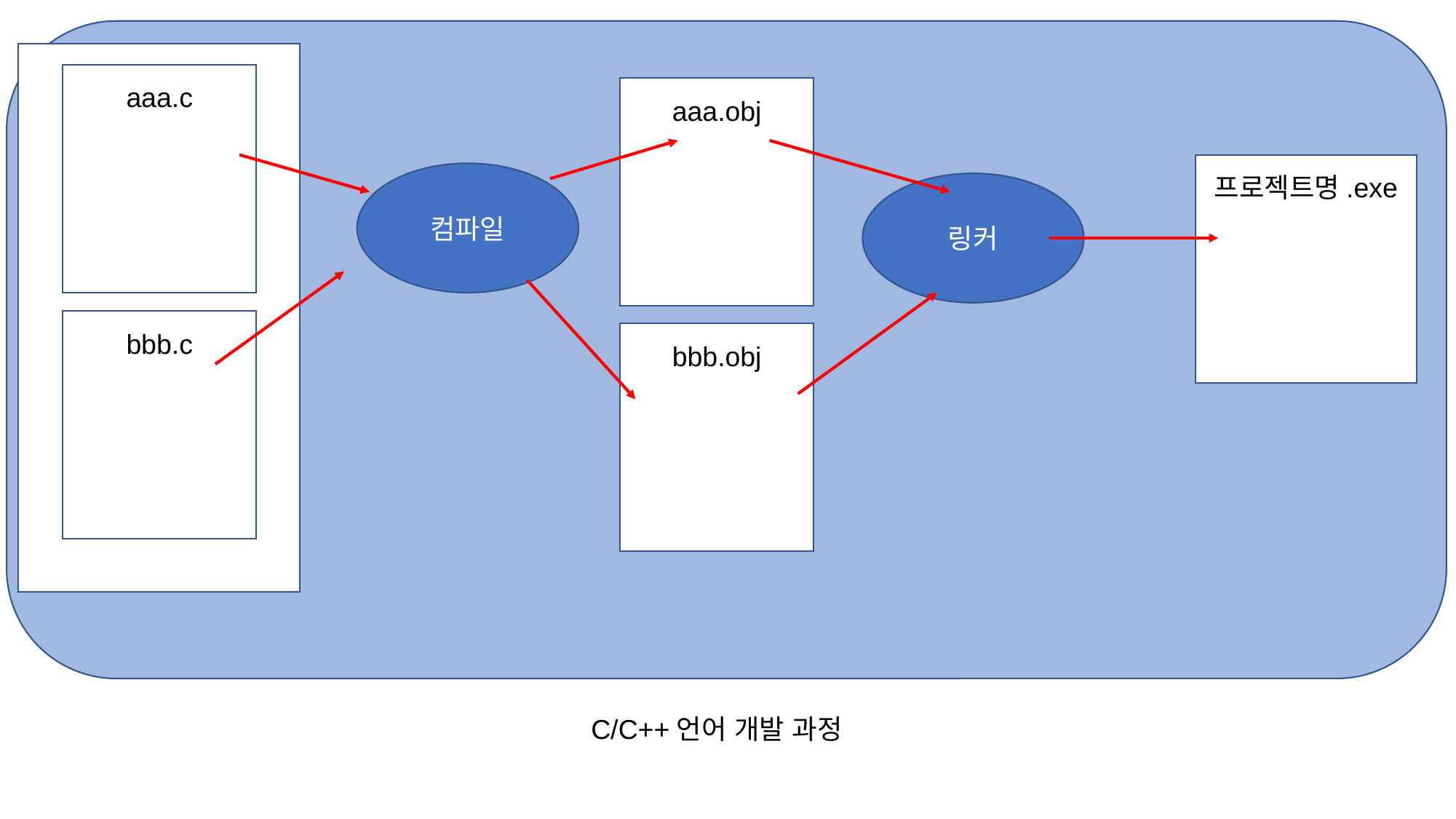

aaa.c

aaa.obj

프로젝트명.exe

컴파일
링커
bbb.c

bbb.obj

C/C++언어 개발 과정